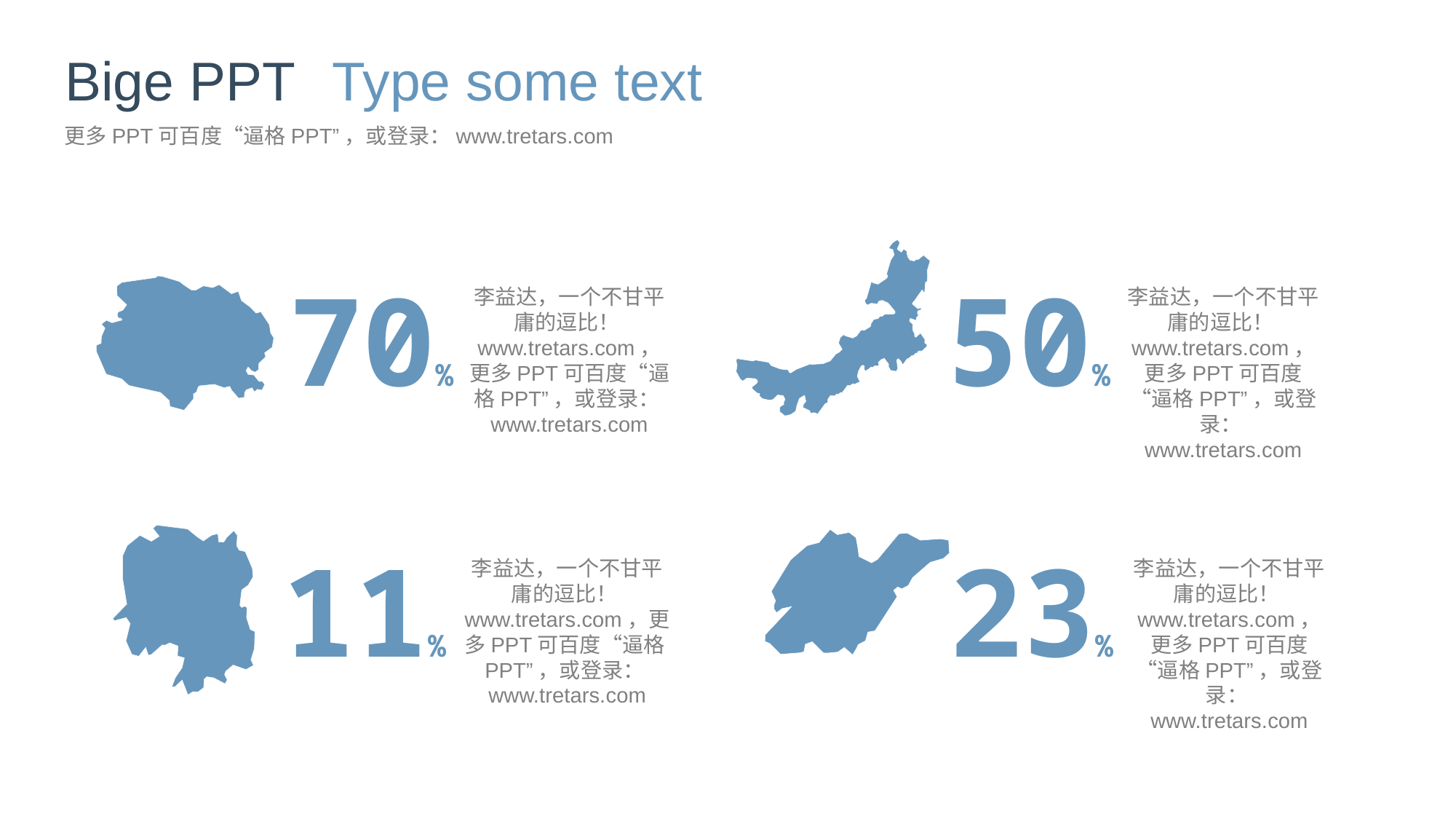

Bige PPT
Type some text
更多PPT可百度“逼格PPT”，或登录：www.tretars.com

70%
50%

李益达，一个不甘平庸的逗比！www.tretars.com，更多PPT可百度“逼格PPT”，或登录：www.tretars.com
李益达，一个不甘平庸的逗比！www.tretars.com，更多PPT可百度“逼格PPT”，或登录：www.tretars.com

11%
23%
李益达，一个不甘平庸的逗比！www.tretars.com，更多PPT可百度“逼格PPT”，或登录：www.tretars.com
李益达，一个不甘平庸的逗比！www.tretars.com，更多PPT可百度“逼格PPT”，或登录：www.tretars.com